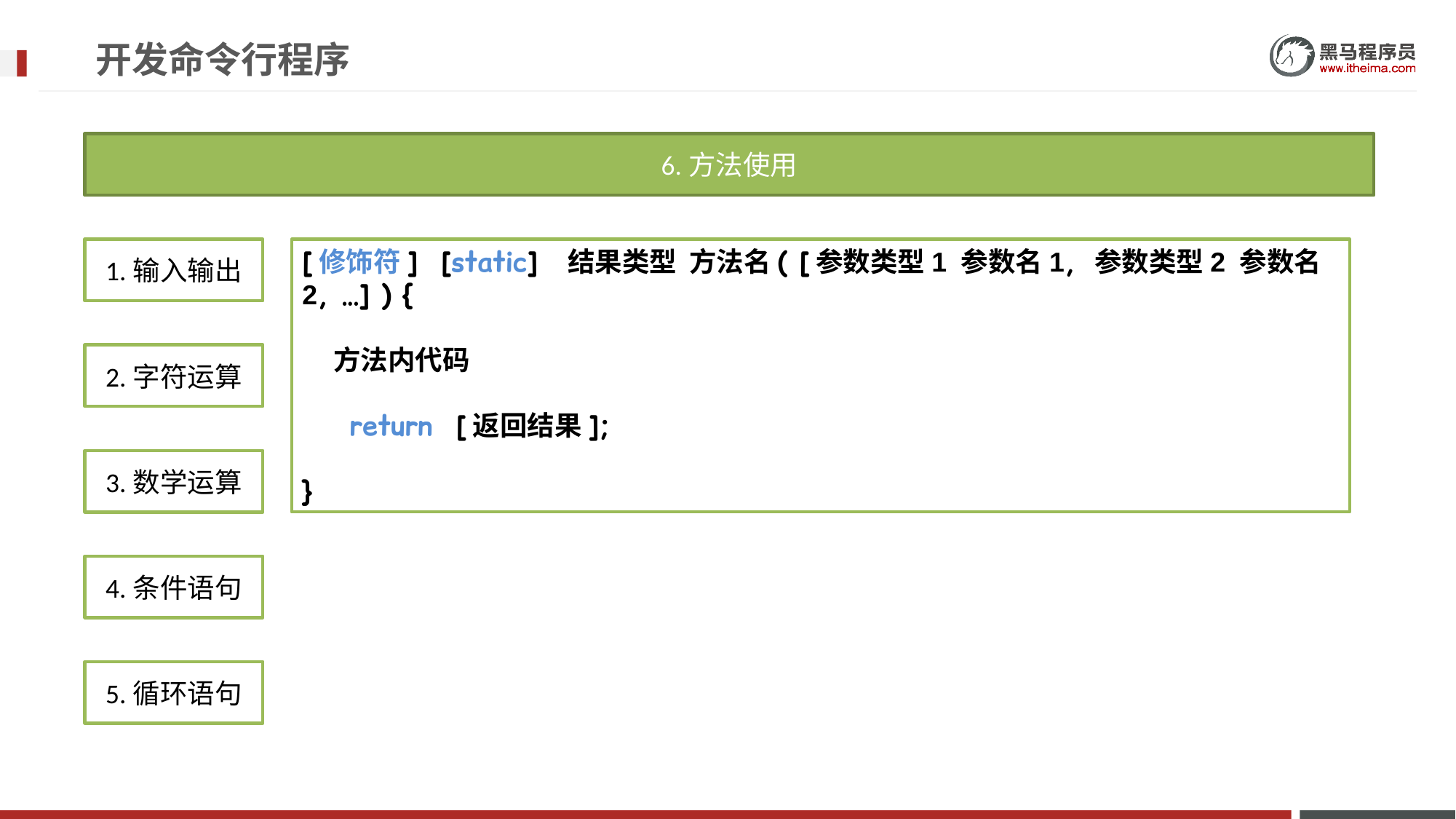

# 开发命令行程序
6.方法使用
[修饰符]  [static]  结果类型  方法名( [参数类型1 参数名1, 参数类型2 参数名2, …] ) {

    方法内代码

    return  [返回结果];

}
1.输入输出
2.字符运算
3.数学运算
4.条件语句
5.循环语句